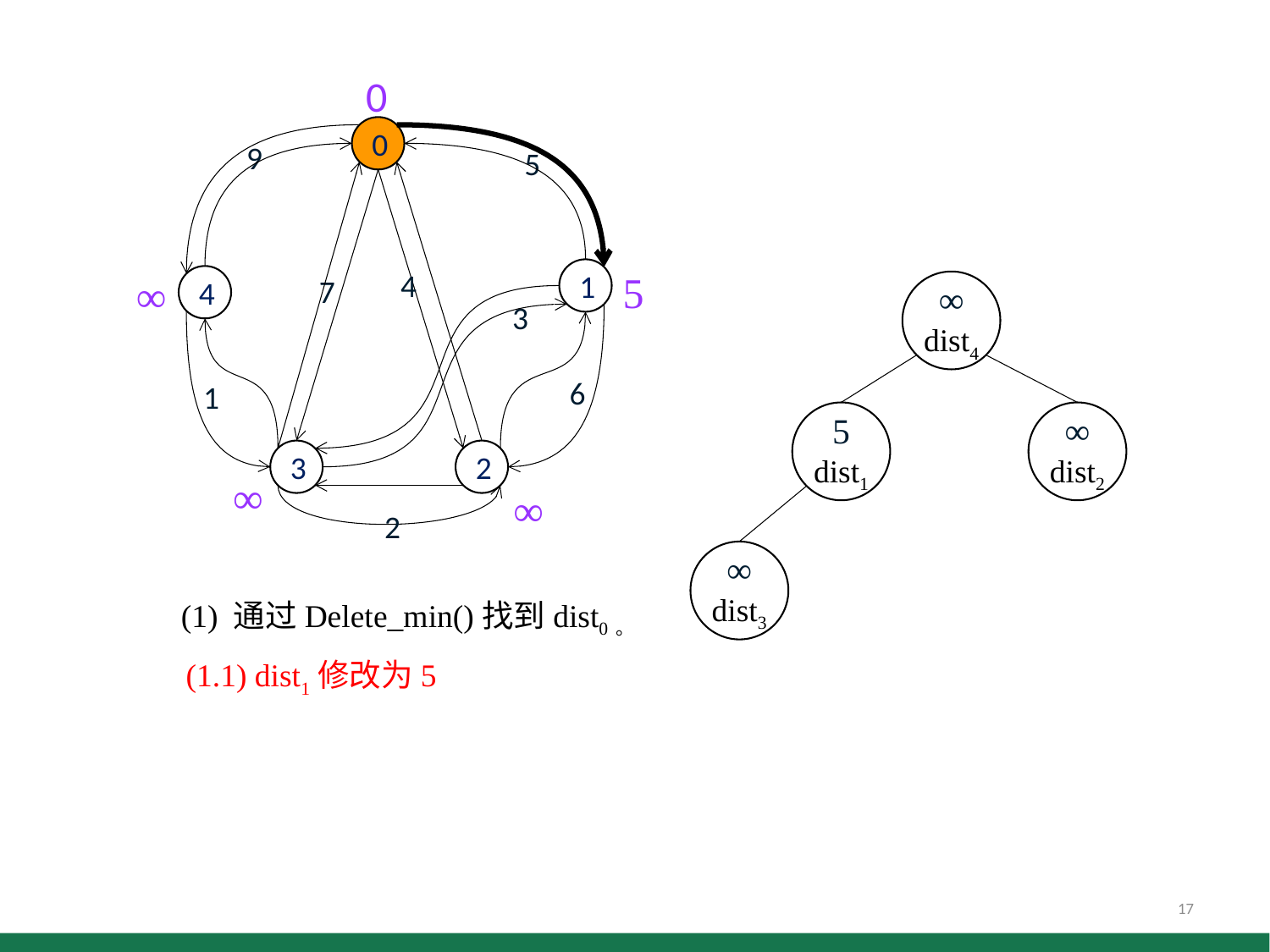

0
0
9
5
1
4
7
4
3
6
1
3
2
2
5
∞
∞
dist4
5
dist1
∞
dist2
∞
∞
∞
dist3
(1) 通过Delete_min()找到dist0。
(1.1) dist1修改为5
17